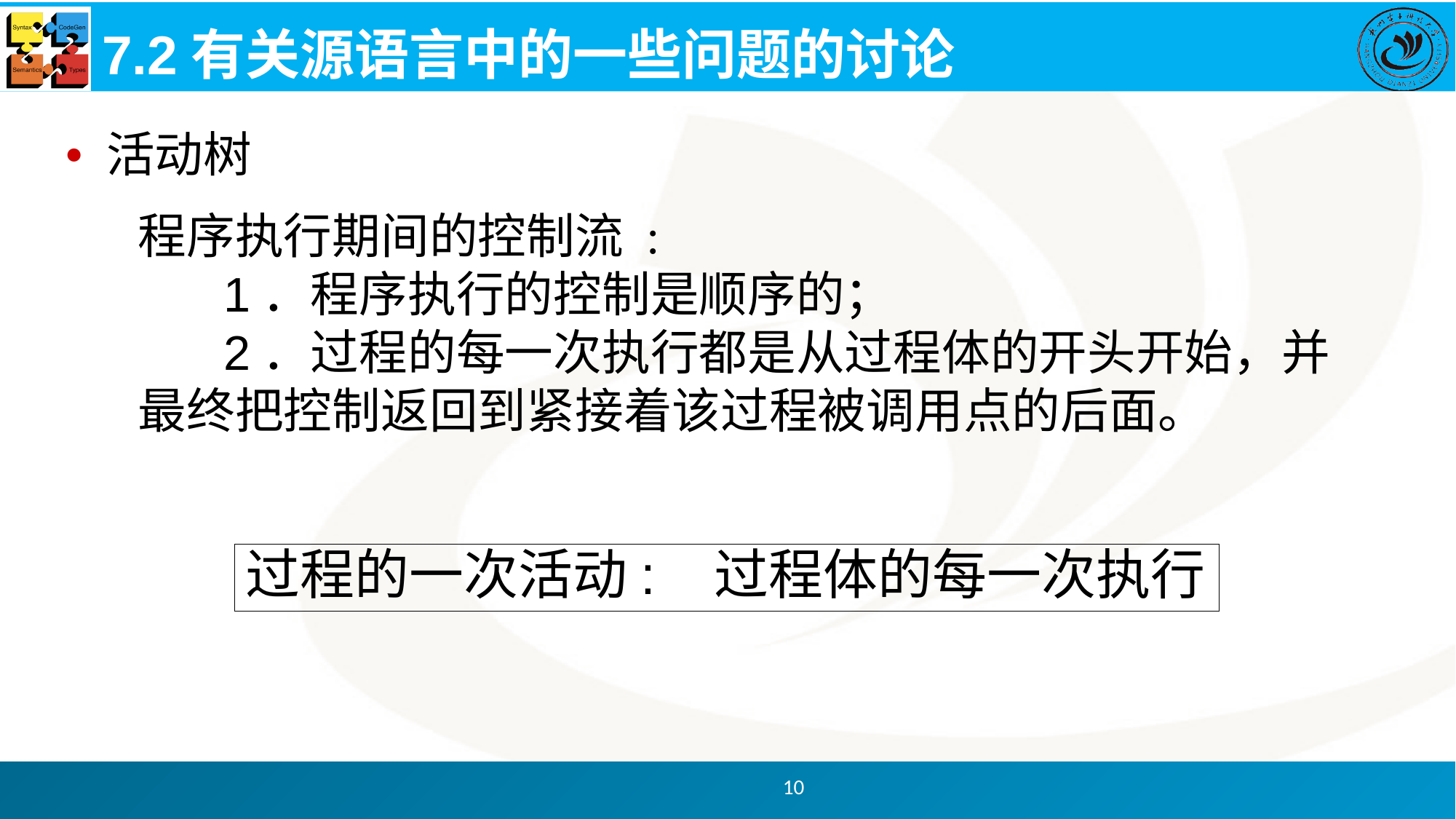

# 7.2有关源语言中的一些问题的讨论
活动树
程序执行期间的控制流 :
1．程序执行的控制是顺序的；
2．过程的每一次执行都是从过程体的开头开始，并最终把控制返回到紧接着该过程被调用点的后面。
过程的一次活动:   过程体的每一次执行
10